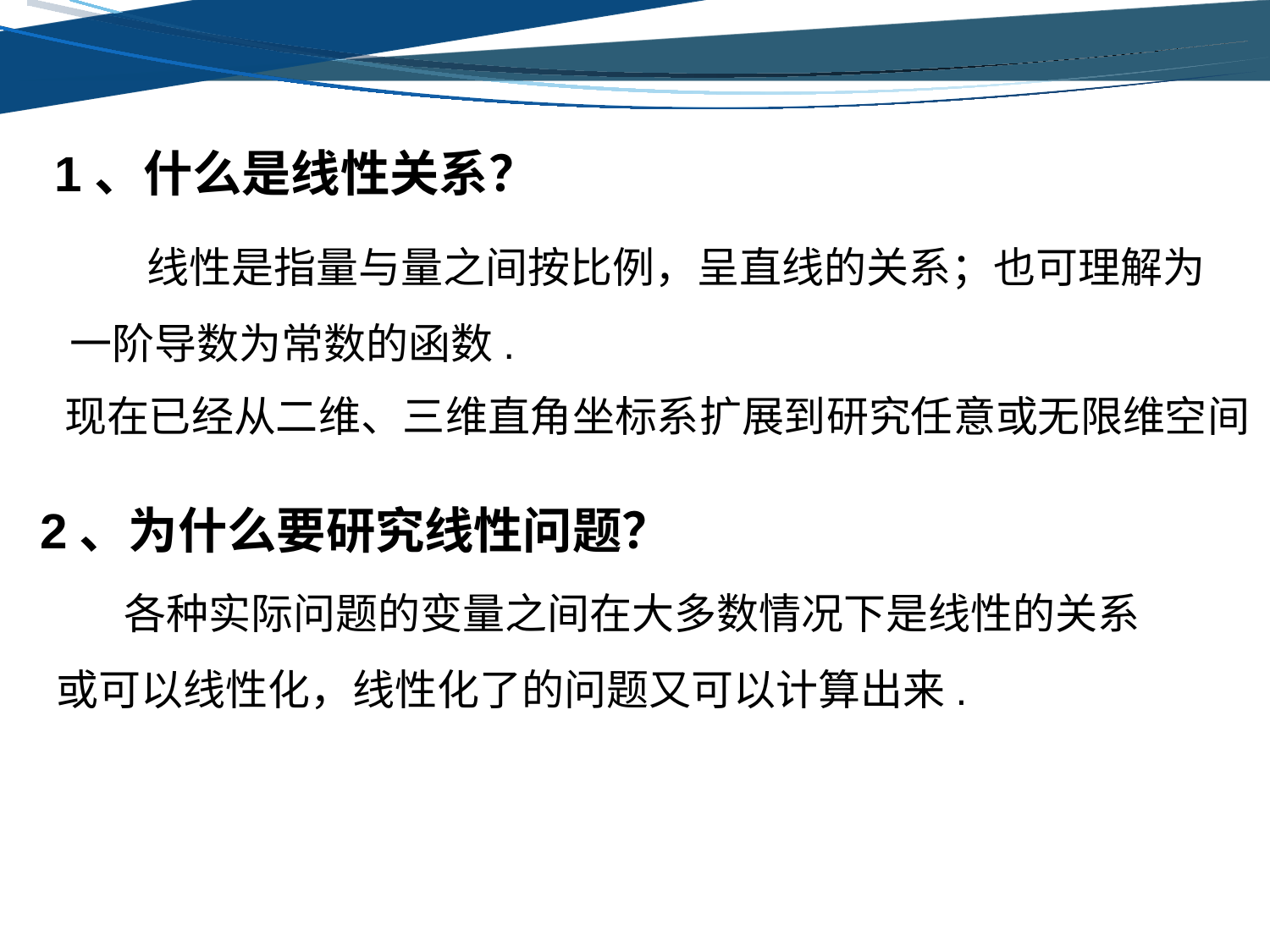

1、什么是线性关系？
       线性是指量与量之间按比例，呈直线的关系；也可理解为
一阶导数为常数的函数.
现在已经从二维、三维直角坐标系扩展到研究任意或无限维空间
2、为什么要研究线性问题？
      各种实际问题的变量之间在大多数情况下是线性的关系
或可以线性化，线性化了的问题又可以计算出来.